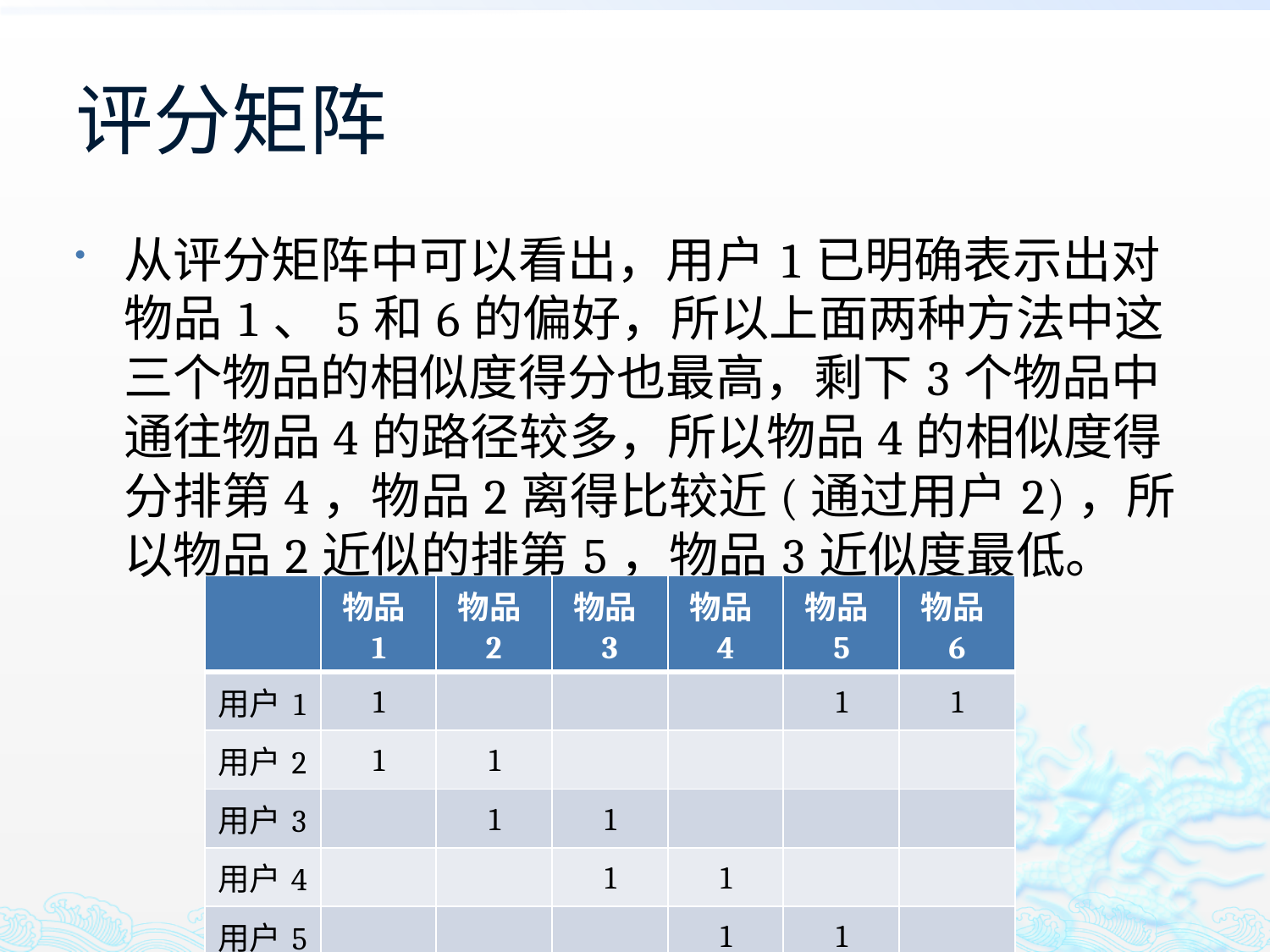

# 评分矩阵
从评分矩阵中可以看出，用户1已明确表示出对物品1、5和6的偏好，所以上面两种方法中这三个物品的相似度得分也最高，剩下3个物品中通往物品4的路径较多，所以物品4的相似度得分排第4，物品2离得比较近(通过用户2)，所以物品2近似的排第5，物品3近似度最低。
|  | 物品1 | 物品2 | 物品3 | 物品4 | 物品5 | 物品6 |
| --- | --- | --- | --- | --- | --- | --- |
| 用户1 | 1 |  |  |  | 1 | 1 |
| 用户2 | 1 | 1 |  |  |  |  |
| 用户3 |  | 1 | 1 |  |  |  |
| 用户4 |  |  | 1 | 1 |  |  |
| 用户5 |  |  |  | 1 | 1 |  |
| 用户6 |  |  |  | 1 |  | 1 |